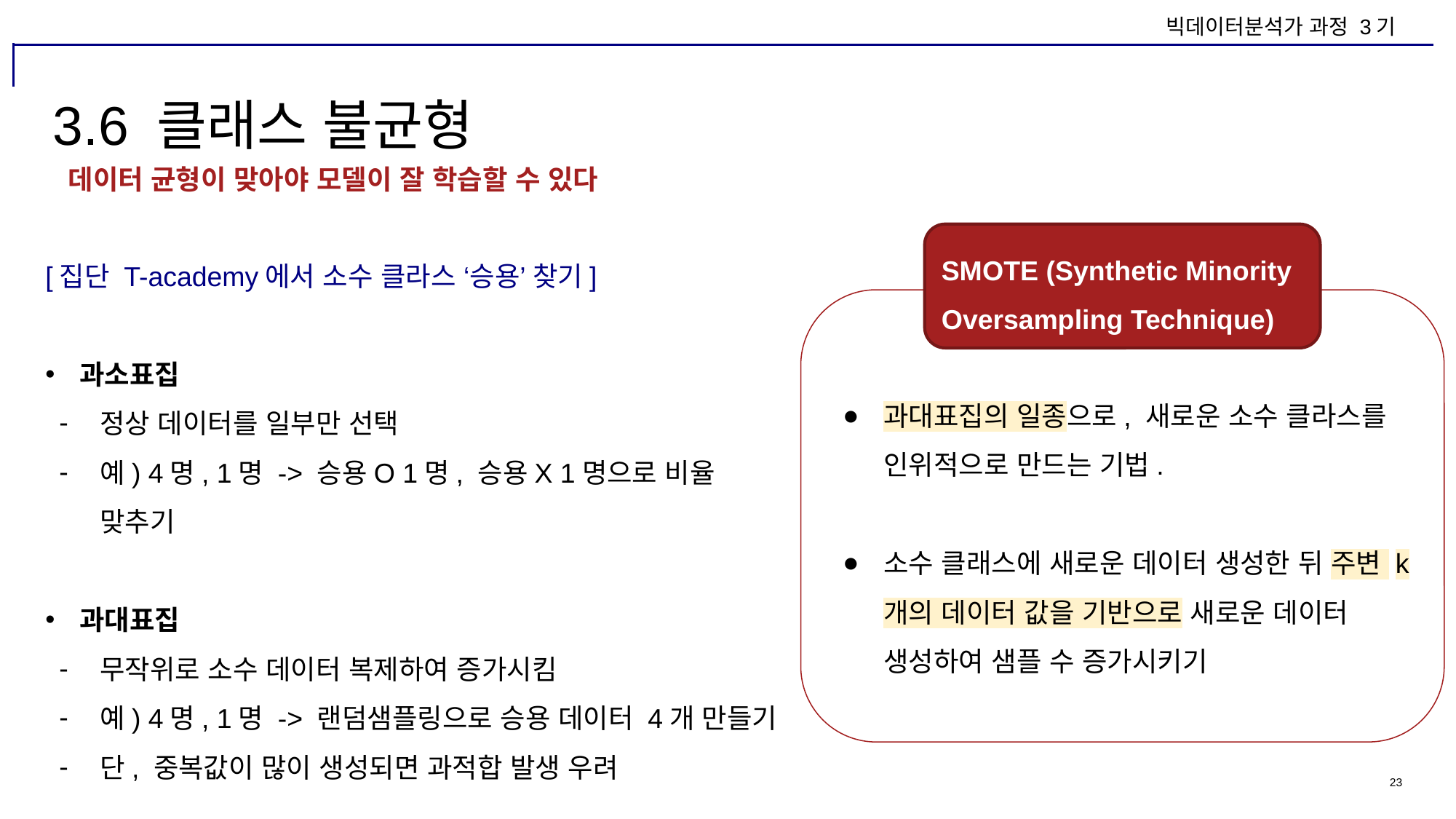

# 3.6 클래스 불균형
데이터 균형이 맞아야 모델이 잘 학습할 수 있다
SMOTE (Synthetic Minority Oversampling Technique)
[집단 T-academy에서 소수 클라스 ‘승용’ 찾기]

과소표집
정상 데이터를 일부만 선택
예) 4명, 1명 -> 승용O 1명, 승용X 1명으로 비율 맞추기

과대표집
무작위로 소수 데이터 복제하여 증가시킴
예) 4명, 1명 -> 랜덤샘플링으로 승용 데이터 4개 만들기
단, 중복값이 많이 생성되면 과적합 발생 우려

과대표집의 일종으로, 새로운 소수 클라스를 인위적으로 만드는 기법.

소수 클래스에 새로운 데이터 생성한 뒤 주변 k개의 데이터 값을 기반으로 새로운 데이터 생성하여 샘플 수 증가시키기